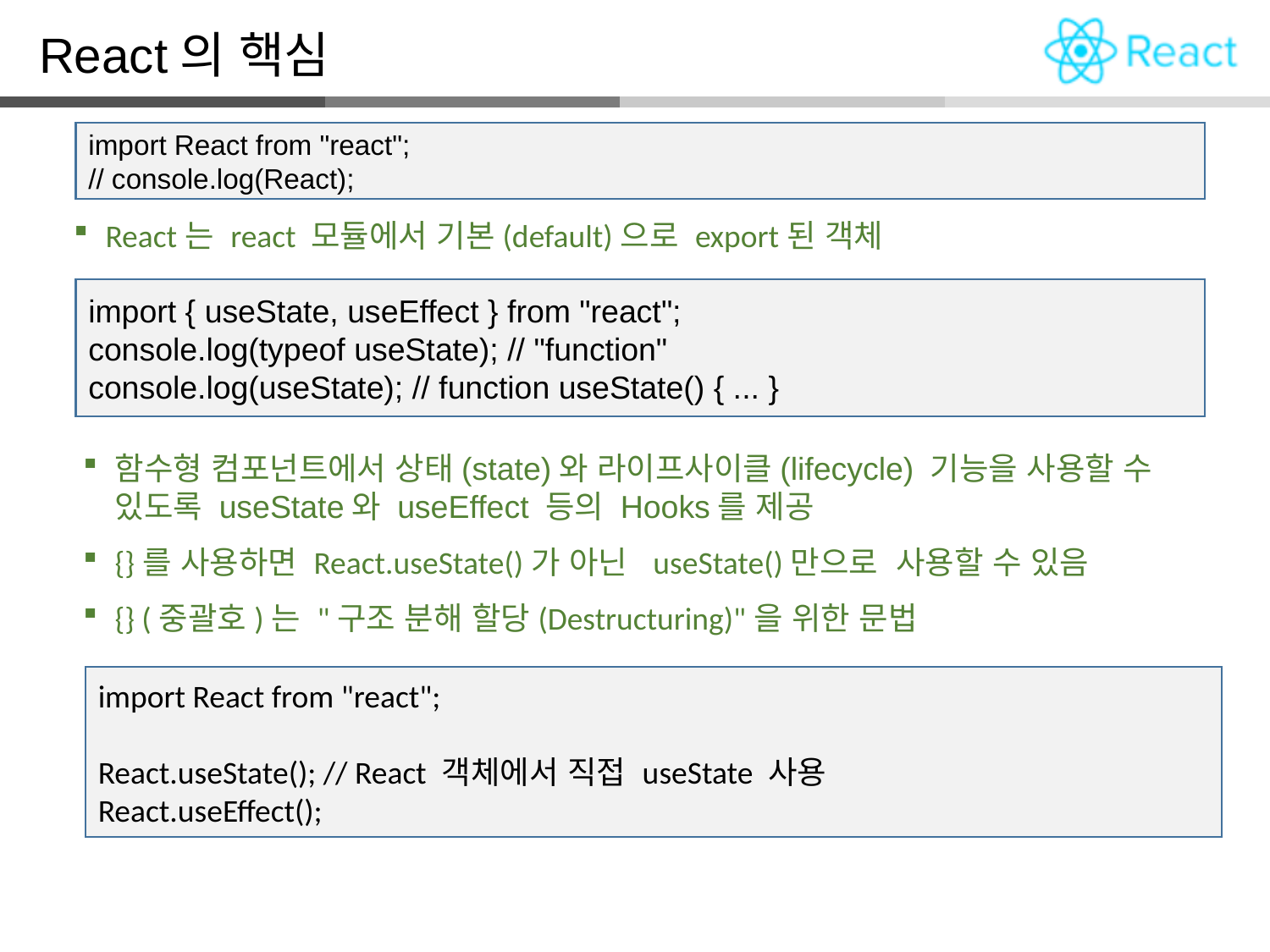

React의 핵심
import React from "react";
// console.log(React);
React는 react 모듈에서 기본(default)으로 export된 객체
import { useState, useEffect } from "react";
console.log(typeof useState); // "function"
console.log(useState); // function useState() { ... }
함수형 컴포넌트에서 상태(state)와 라이프사이클(lifecycle) 기능을 사용할 수 있도록 useState와 useEffect 등의 Hooks를 제공
{}를 사용하면 React.useState()가 아닌  useState()만으로  사용할 수 있음
{} (중괄호)는 "구조 분해 할당(Destructuring)"을 위한 문법

import React from "react";

React.useState(); // React 객체에서 직접 useState 사용
React.useEffect();